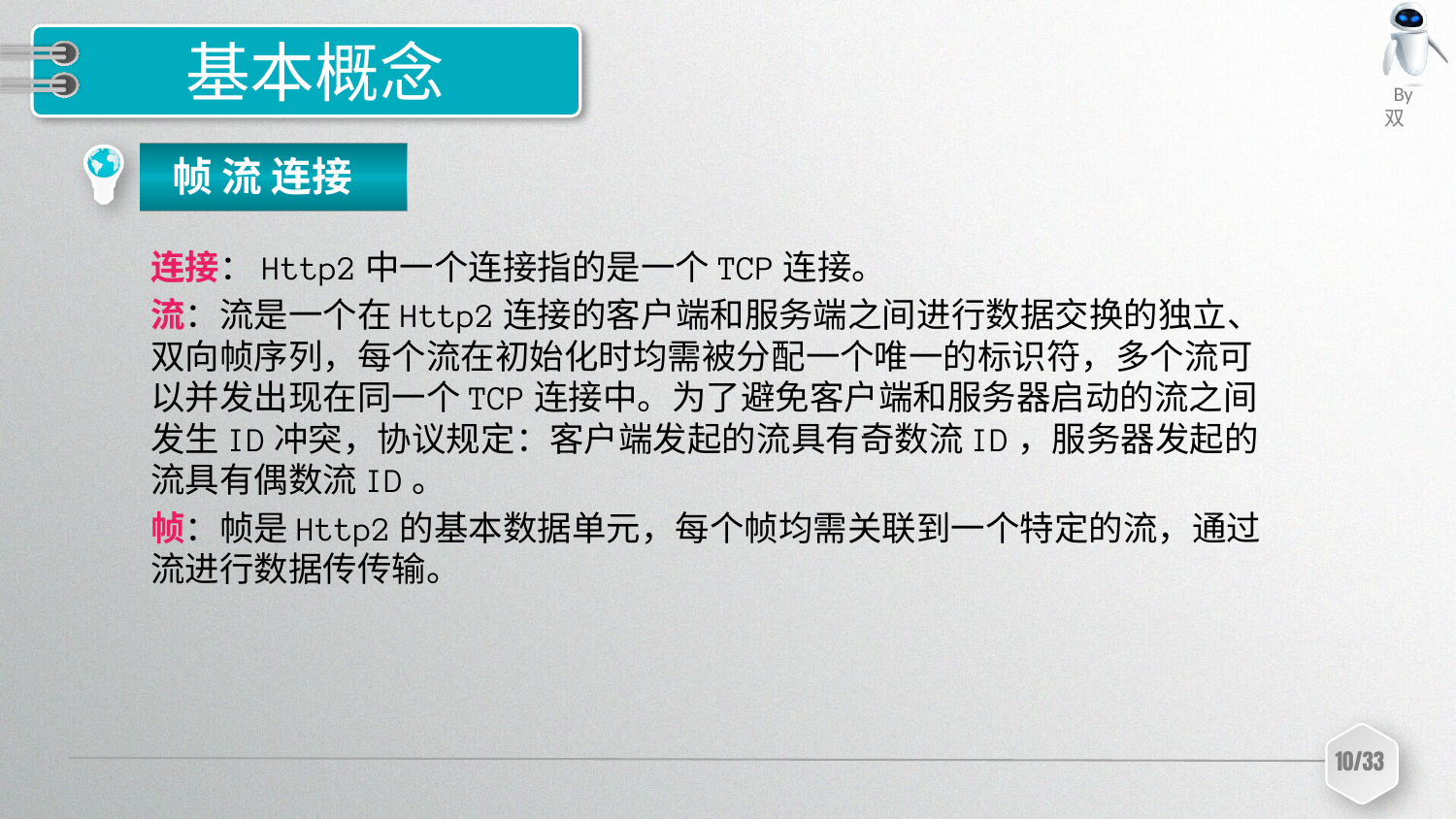

# 基本概念

帧 流 连接

连接：Http2中一个连接指的是一个TCP连接。
流：流是一个在Http2连接的客户端和服务端之间进行数据交换的独立、双向帧序列，每个流在初始化时均需被分配一个唯一的标识符，多个流可以并发出现在同一个TCP连接中。为了避免客户端和服务器启动的流之间发生ID冲突，协议规定：客户端发起的流具有奇数流ID，服务器发起的流具有偶数流ID。
帧：帧是Http2的基本数据单元，每个帧均需关联到一个特定的流，通过流进行数据传传输。